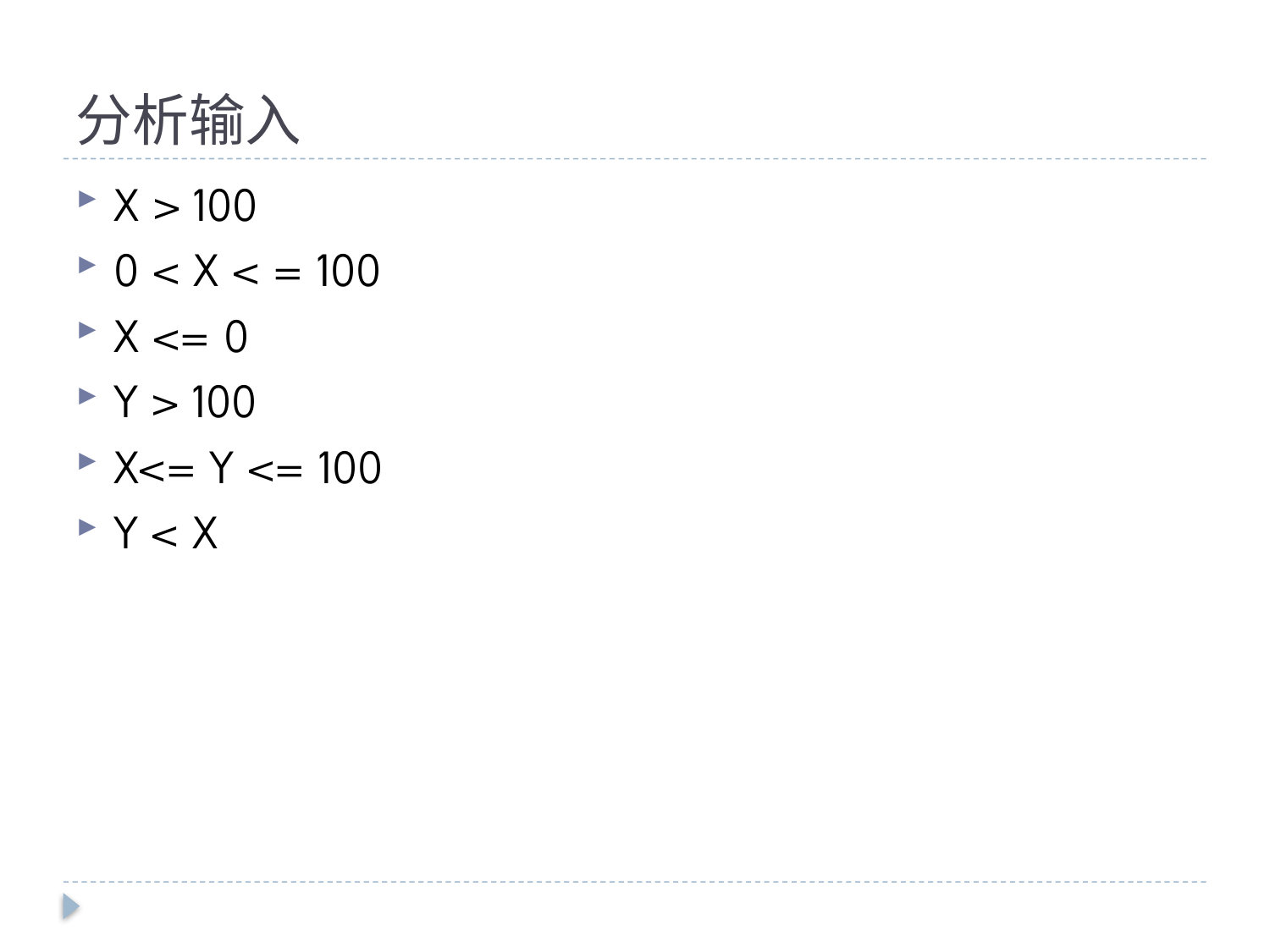

# 分析输入
X > 100
0 < X < = 100
X <= 0
Y > 100
X<= Y <= 100
Y < X